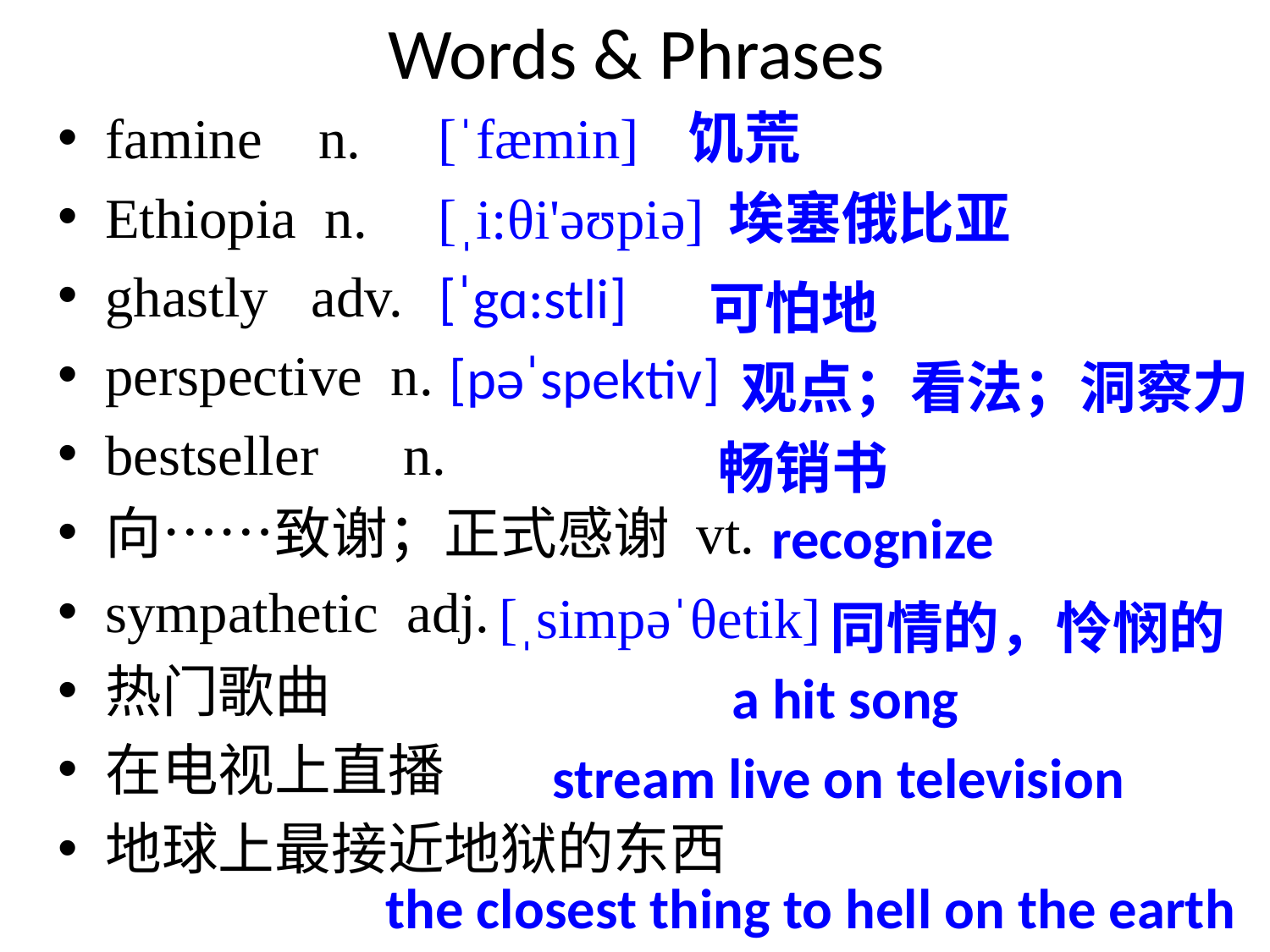

# Words & Phrases
famine    n.
Ethiopia  n.
ghastly   adv.
perspective  n.
bestseller      n.
向……致谢；正式感谢 vt.
sympathetic  adj.
热门歌曲
在电视上直播
地球上最接近地狱的东西

[ˈfæmin]
饥荒
[ˌi:θi'əʊpiə]
埃塞俄比亚
[ˈgɑ:stli]
可怕地
[pəˈspektiv]
观点；看法；洞察力
畅销书
 recognize
[ˌsimpəˈθetik]
同情的，怜悯的
a hit song
stream live on television
the closest thing to hell on the earth